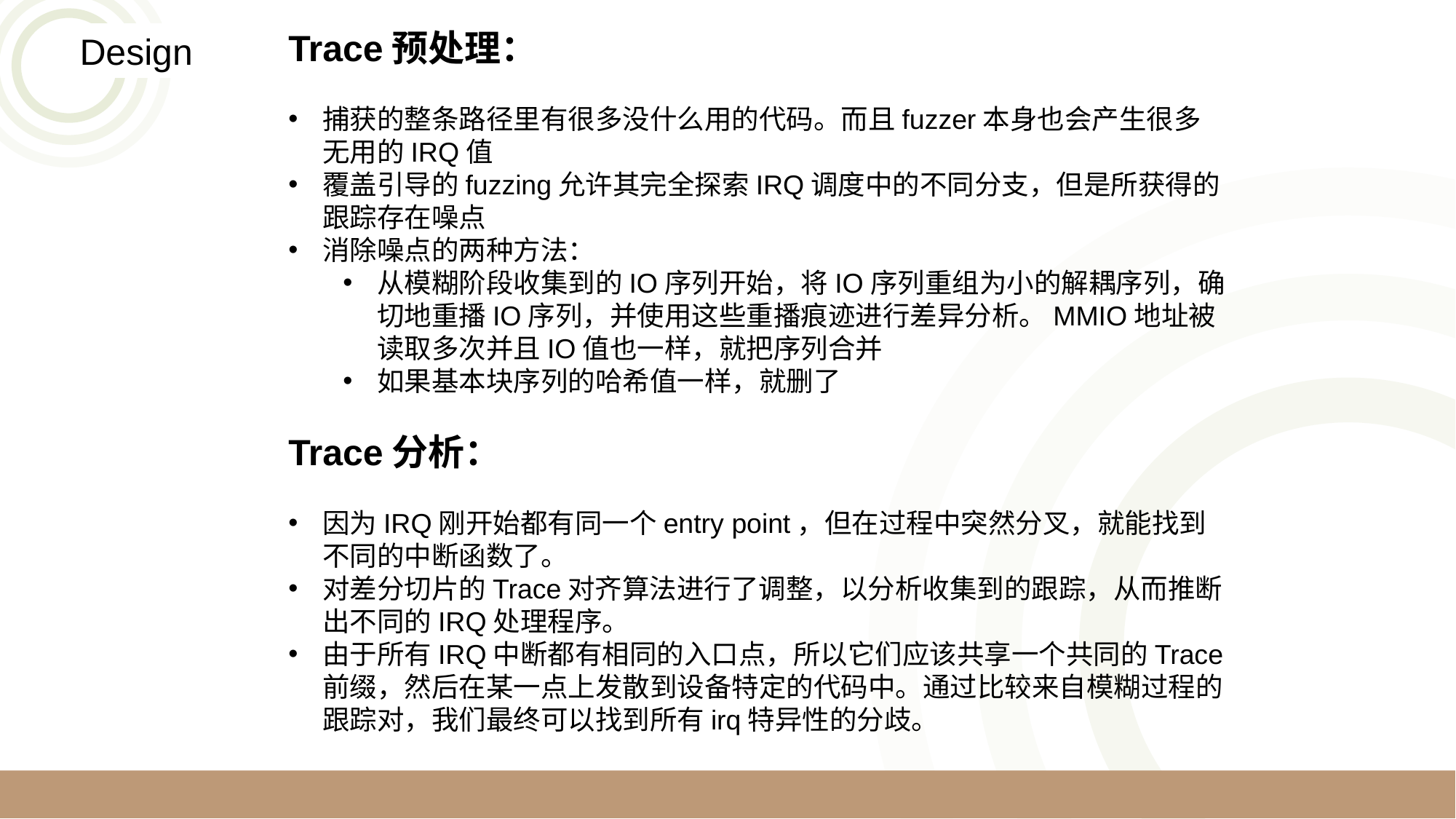

Design

Trace预处理：

捕获的整条路径里有很多没什么用的代码。而且fuzzer本身也会产生很多无用的IRQ值
覆盖引导的fuzzing允许其完全探索IRQ调度中的不同分支，但是所获得的跟踪存在噪点
消除噪点的两种方法：
从模糊阶段收集到的IO序列开始，将IO序列重组为小的解耦序列，确切地重播IO序列，并使用这些重播痕迹进行差异分析。MMIO地址被读取多次并且IO值也一样，就把序列合并
如果基本块序列的哈希值一样，就删了

Trace分析：

因为IRQ刚开始都有同一个entry point，但在过程中突然分叉，就能找到不同的中断函数了。
对差分切片的Trace对齐算法进行了调整，以分析收集到的跟踪，从而推断出不同的IRQ处理程序。
由于所有IRQ中断都有相同的入口点，所以它们应该共享一个共同的Trace前缀，然后在某一点上发散到设备特定的代码中。通过比较来自模糊过程的跟踪对，我们最终可以找到所有irq特异性的分歧。